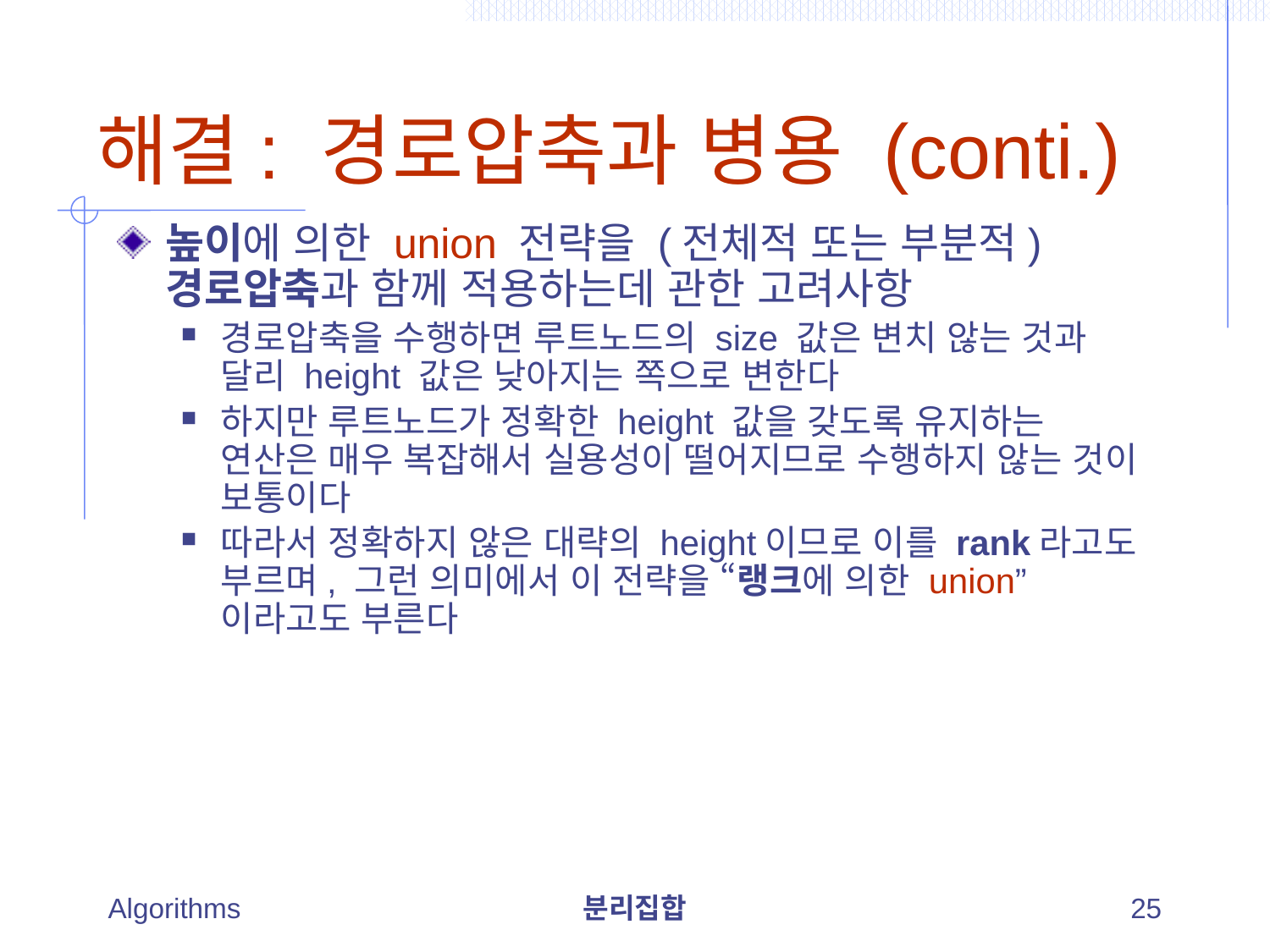

해결: 경로압축과 병용 (conti.)
높이에 의한 union 전략을 (전체적 또는 부분적) 경로압축과 함께 적용하는데 관한 고려사항
경로압축을 수행하면 루트노드의 size 값은 변치 않는 것과 달리 height 값은 낮아지는 쪽으로 변한다
하지만 루트노드가 정확한 height 값을 갖도록 유지하는 연산은 매우 복잡해서 실용성이 떨어지므로 수행하지 않는 것이 보통이다
따라서 정확하지 않은 대략의 height이므로 이를 rank라고도 부르며, 그런 의미에서 이 전략을 “랭크에 의한 union”이라고도 부른다
Algorithms
분리집합
25